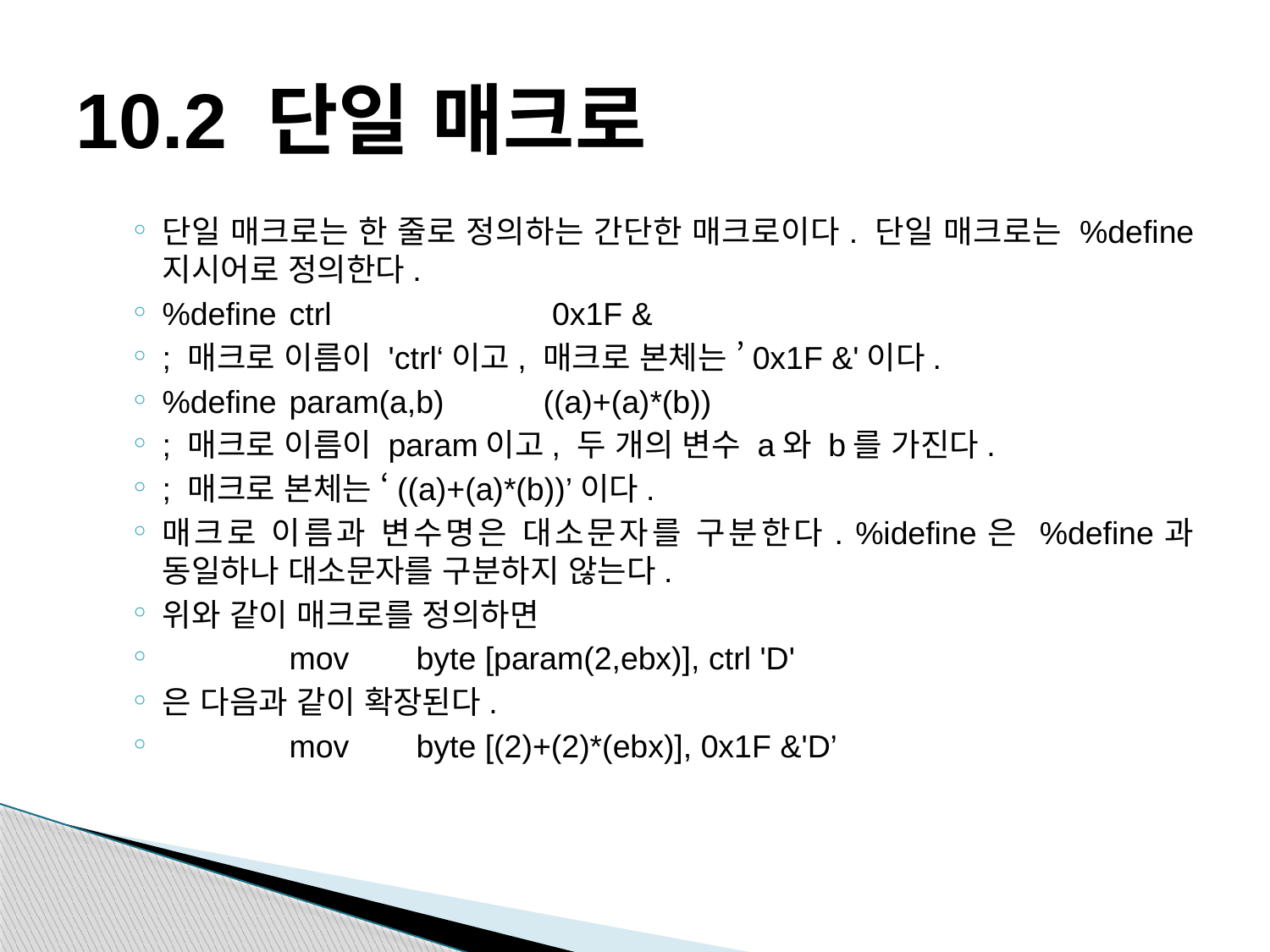

# 10.2 단일 매크로
단일 매크로는 한 줄로 정의하는 간단한 매크로이다. 단일 매크로는 %define 지시어로 정의한다.
%define 	ctrl		 0x1F &
; 매크로 이름이 'ctrl‘이고, 매크로 본체는 ’0x1F &'이다.
%define 	param(a,b) 	((a)+(a)*(b))
; 매크로 이름이 param이고, 두 개의 변수 a와 b를 가진다.
; 매크로 본체는 ‘((a)+(a)*(b))’이다.
매크로 이름과 변수명은 대소문자를 구분한다. %idefine은 %define과 동일하나 대소문자를 구분하지 않는다.
위와 같이 매크로를 정의하면
	mov 	byte [param(2,ebx)], ctrl 'D'
은 다음과 같이 확장된다.
	mov 	byte [(2)+(2)*(ebx)], 0x1F &'D’